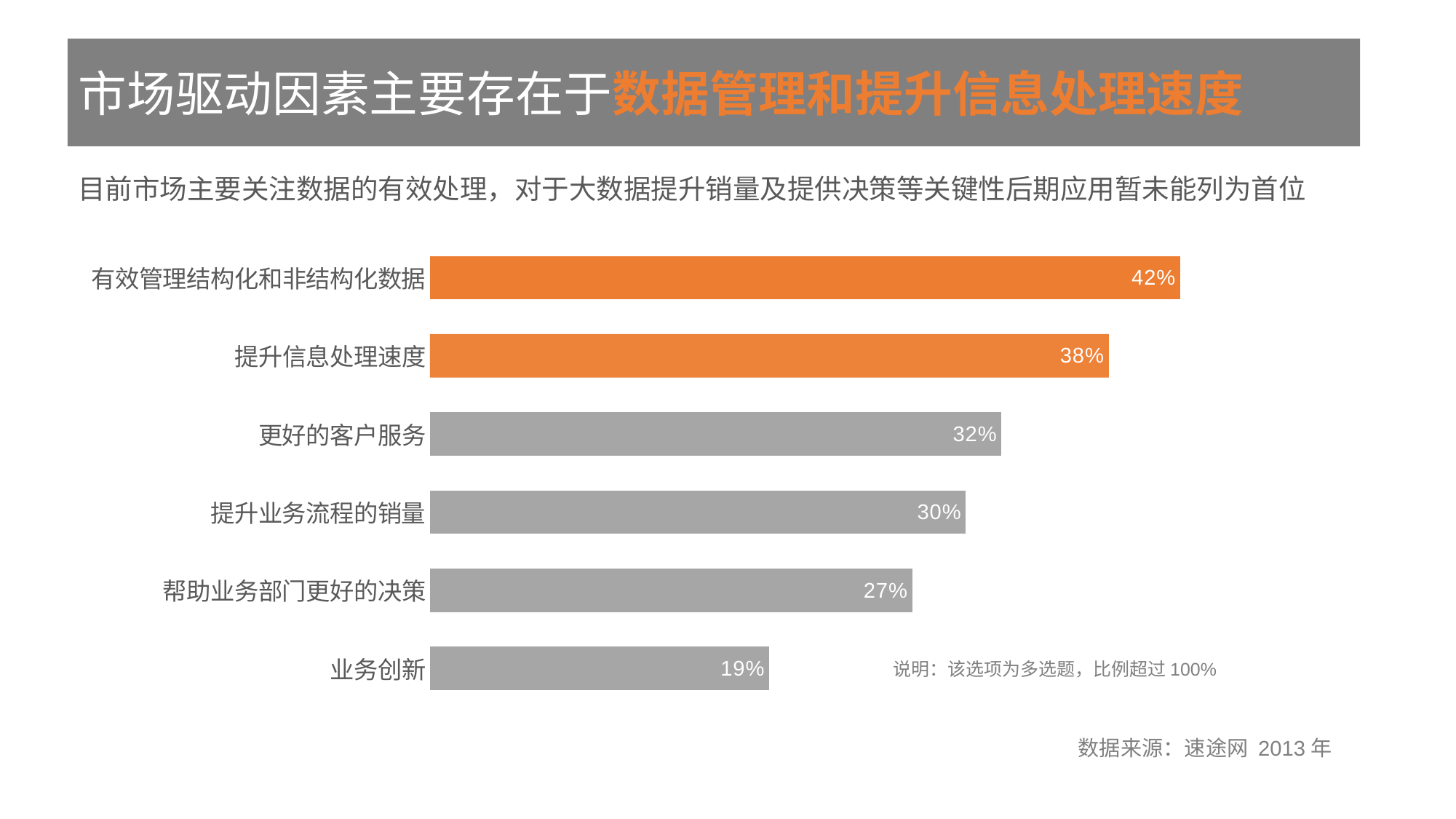

市场驱动因素主要存在于数据管理和提升信息处理速度
目前市场主要关注数据的有效处理，对于大数据提升销量及提供决策等关键性后期应用暂未能列为首位

### Chart

| Category |  |
|---|---|
| 有效管理结构化和非结构化数据 | 0.42 |
| 提升信息处理速度 | 0.38 |
| 更好的客户服务 | 0.32 |
| 提升业务流程的销量 | 0.3 |
| 帮助业务部门更好的决策 | 0.27 |
| 业务创新 | 0.19 |
说明：该选项为多选题，比例超过100%
数据来源：速途网 2013年